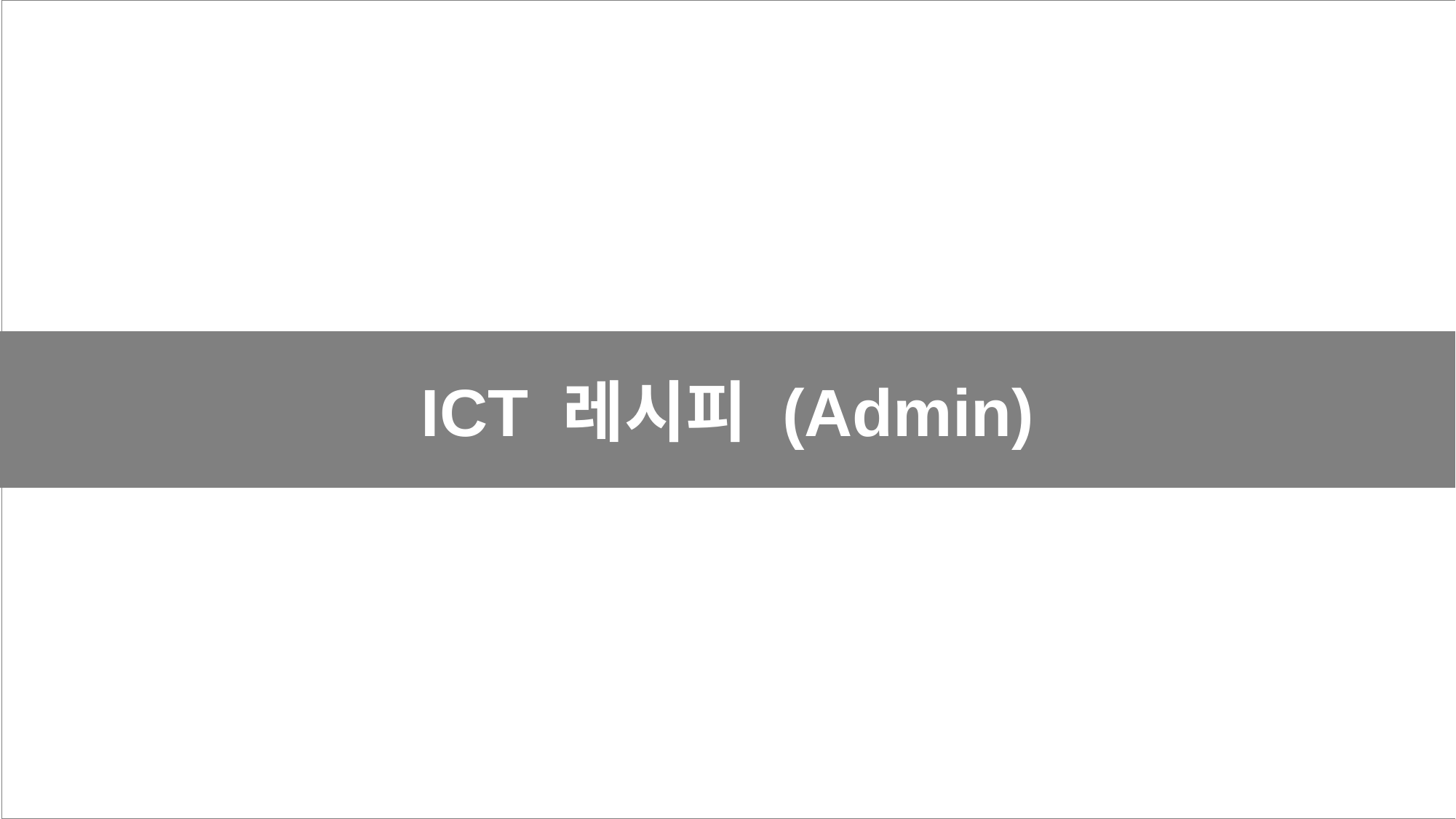

ICT 레시피 (Admin)
MAIN > MY page > 여행자 등록정보
# 얼럿 메시지
Description